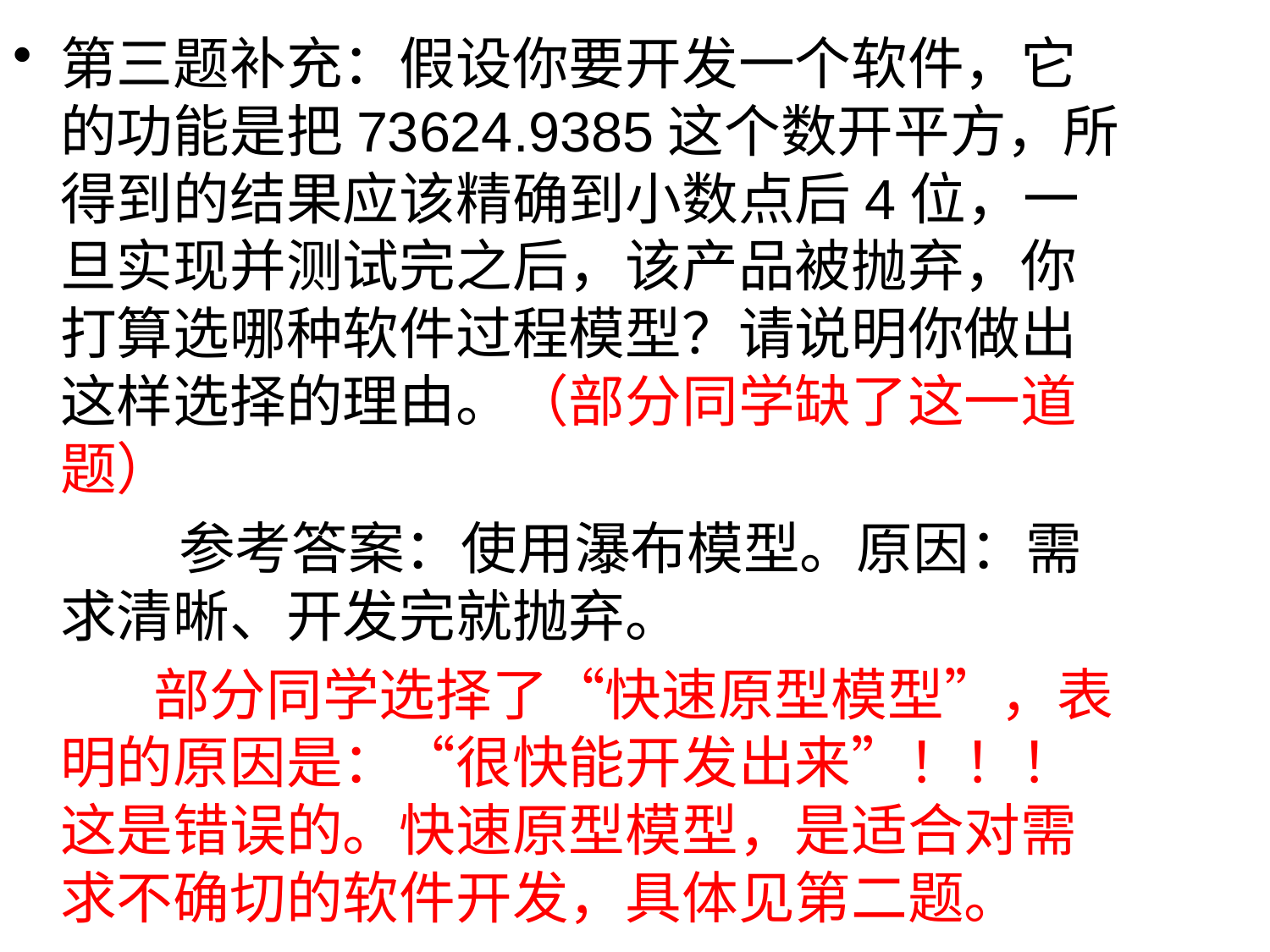

第三题补充：假设你要开发一个软件，它的功能是把73624.9385这个数开平方，所得到的结果应该精确到小数点后4位，一旦实现并测试完之后，该产品被抛弃，你打算选哪种软件过程模型？请说明你做出这样选择的理由。（部分同学缺了这一道题）
            参考答案：使用瀑布模型。原因：需求清晰、开发完就抛弃。
          部分同学选择了“快速原型模型”，表明的原因是：“很快能开发出来”！！！这是错误的。快速原型模型，是适合对需求不确切的软件开发，具体见第二题。